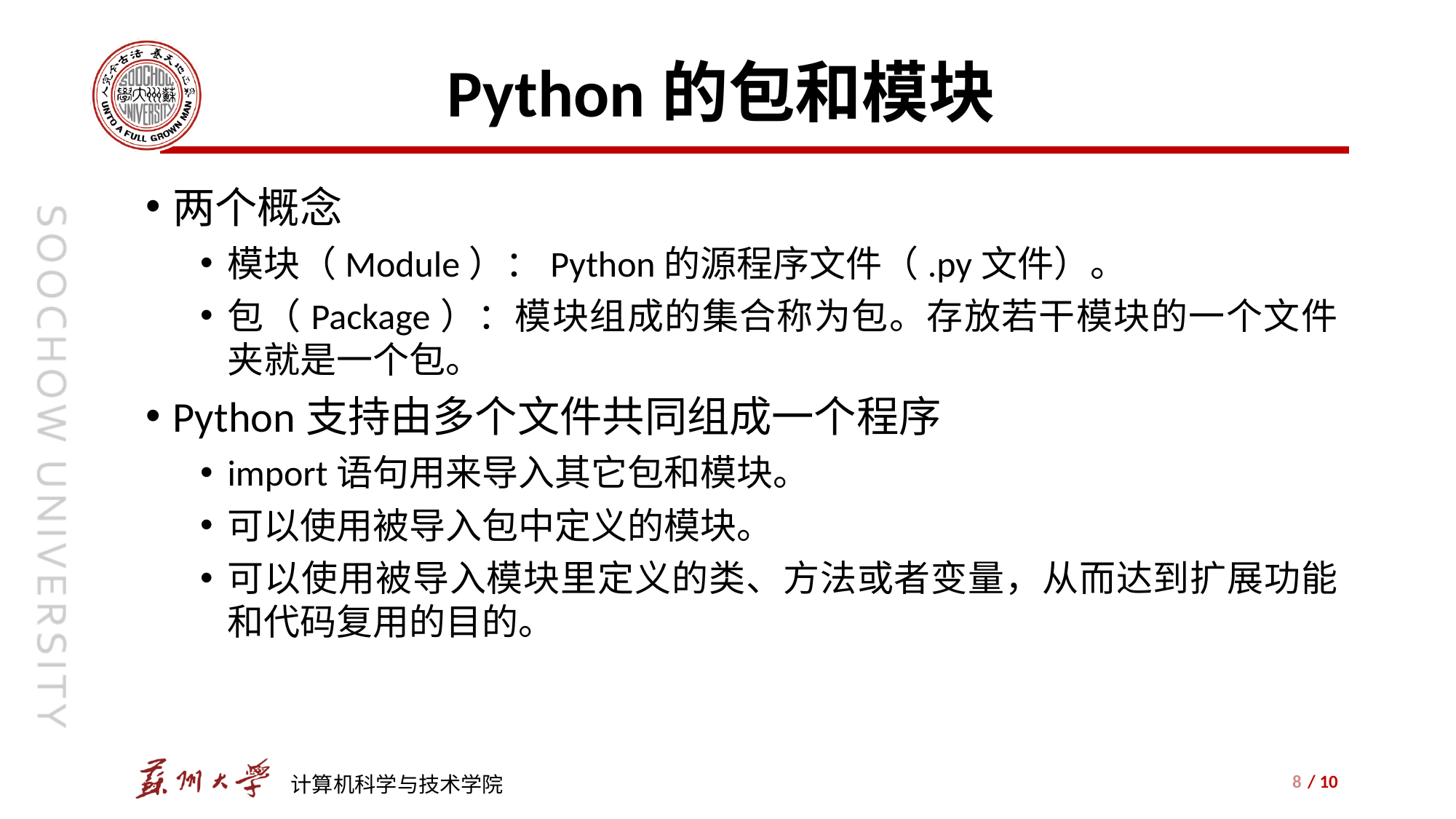

# Python的包和模块
两个概念
模块（Module）：Python的源程序文件（.py文件）。
包（Package）：模块组成的集合称为包。存放若干模块的一个文件夹就是一个包。
Python支持由多个文件共同组成一个程序
import语句用来导入其它包和模块。
可以使用被导入包中定义的模块。
可以使用被导入模块里定义的类、方法或者变量，从而达到扩展功能和代码复用的目的。
8